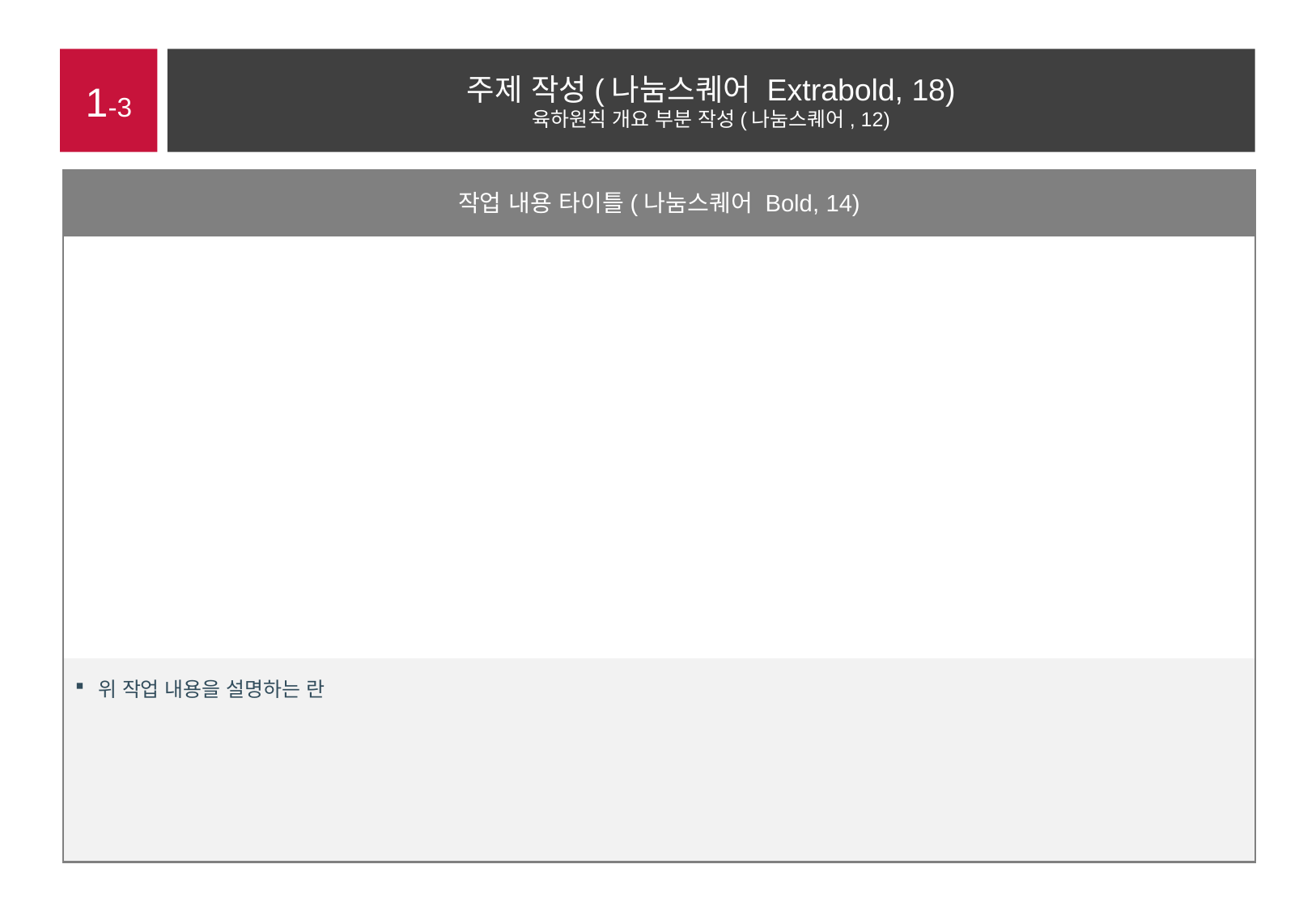

1-3
주제 작성(나눔스퀘어 Extrabold, 18)
육하원칙 개요 부분 작성(나눔스퀘어, 12)
작업 내용 타이틀(나눔스퀘어 Bold, 14)

위 작업 내용을 설명하는 란